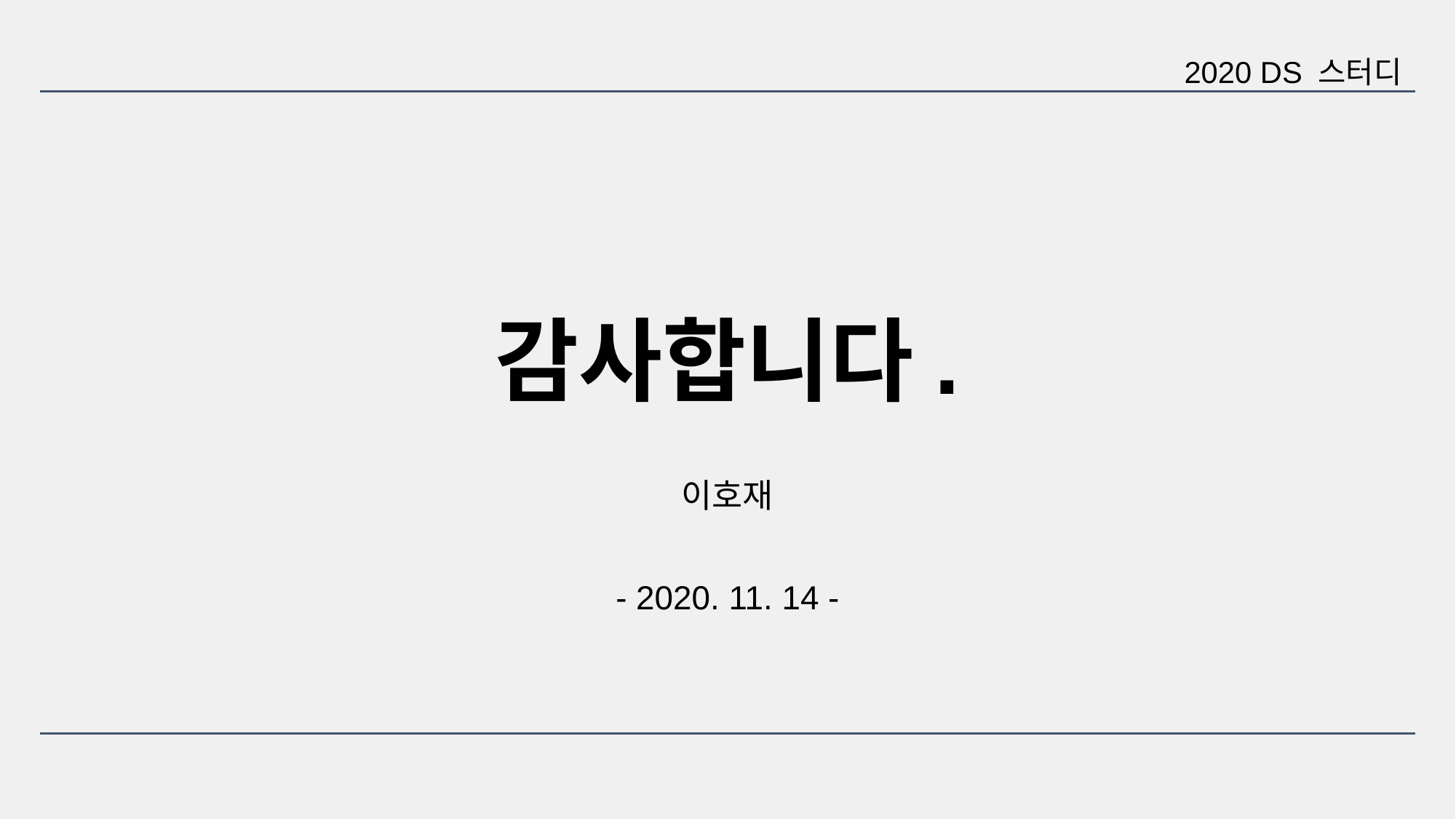

2020 DS 스터디
# 감사합니다.
이호재

- 2020. 11. 14 -